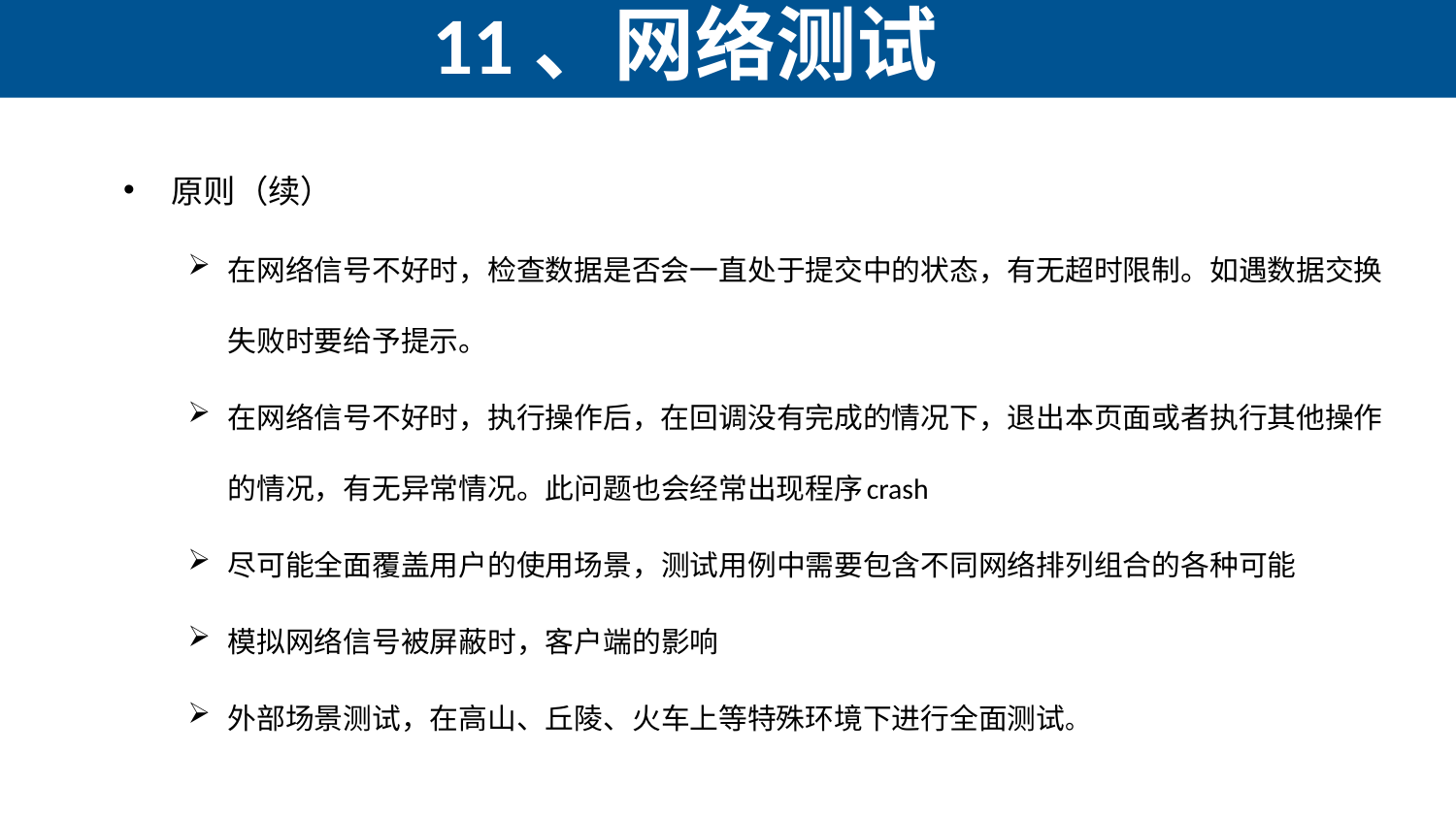

11、网络测试
原则（续）
在网络信号不好时，检查数据是否会一直处于提交中的状态，有无超时限制。如遇数据交换失败时要给予提示。
在网络信号不好时，执行操作后，在回调没有完成的情况下，退出本页面或者执行其他操作的情况，有无异常情况。此问题也会经常出现程序crash
尽可能全面覆盖用户的使用场景，测试用例中需要包含不同网络排列组合的各种可能
模拟网络信号被屏蔽时，客户端的影响
外部场景测试，在高山、丘陵、火车上等特殊环境下进行全面测试。